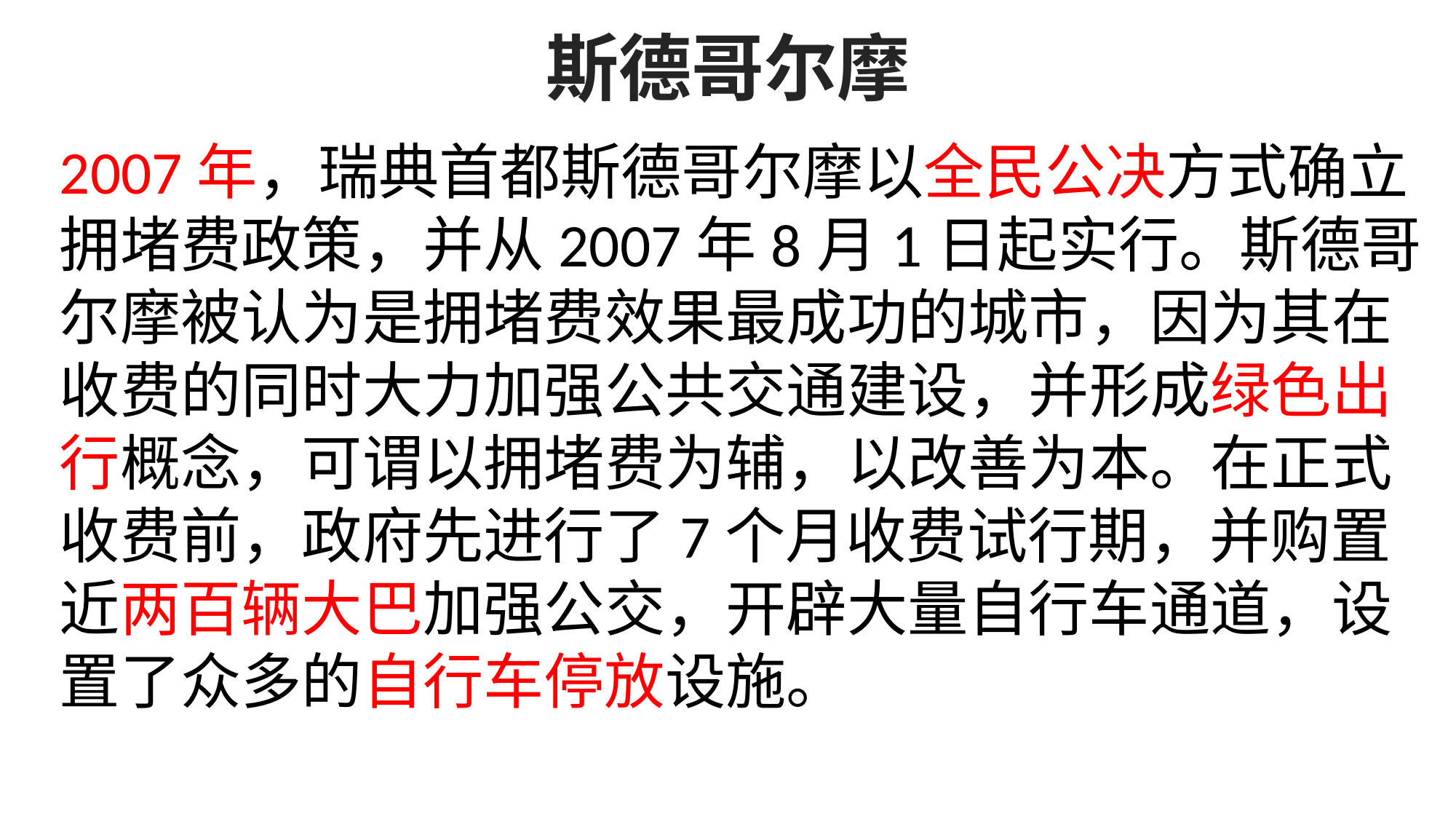

# 斯德哥尔摩
2007年，瑞典首都斯德哥尔摩以全民公决方式确立拥堵费政策，并从2007年8月1日起实行。斯德哥尔摩被认为是拥堵费效果最成功的城市，因为其在收费的同时大力加强公共交通建设，并形成绿色出行概念，可谓以拥堵费为辅，以改善为本。在正式收费前，政府先进行了7个月收费试行期，并购置近两百辆大巴加强公交，开辟大量自行车通道，设置了众多的自行车停放设施。